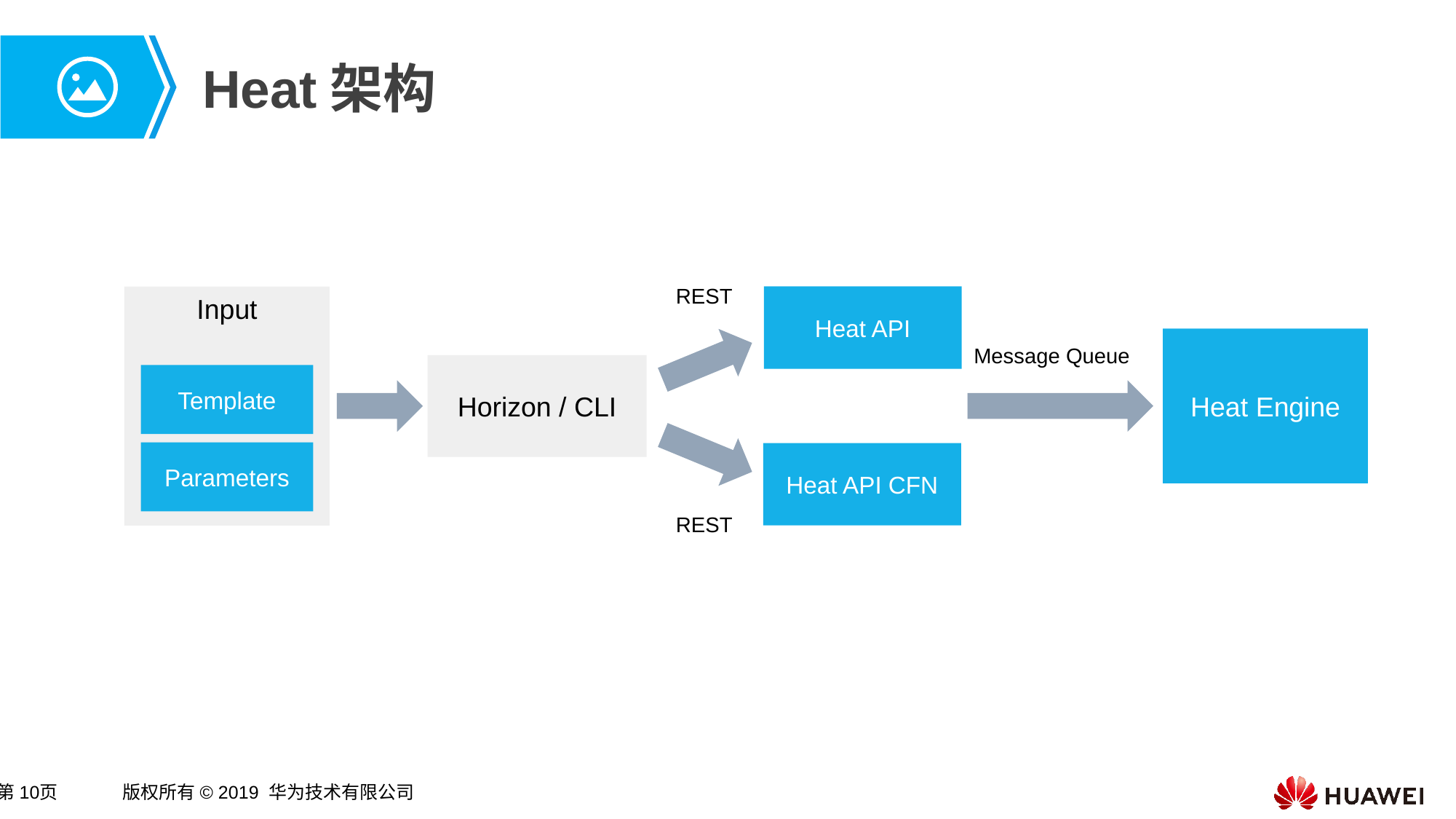

# Heat架构

REST
Input
Heat API
Heat API CFN

Heat Engine
Message Queue

Horizon / CLI
Template

Parameters
REST